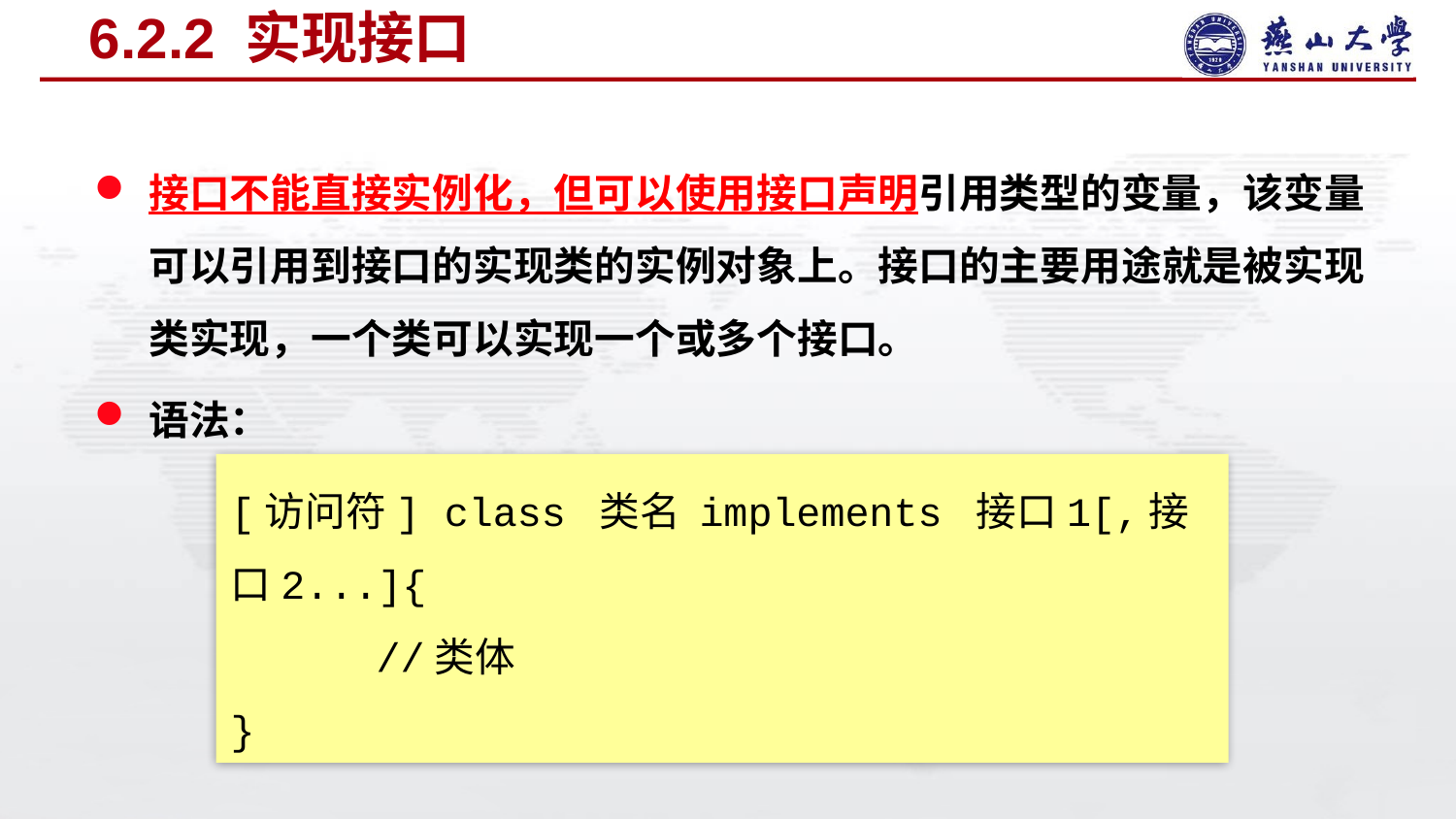

# 6.2.2 实现接口
接口不能直接实例化，但可以使用接口声明引用类型的变量，该变量可以引用到接口的实现类的实例对象上。接口的主要用途就是被实现类实现，一个类可以实现一个或多个接口。
语法：

[访问符] class 类名 implements 接口1[,接口2...]{
	//类体
}